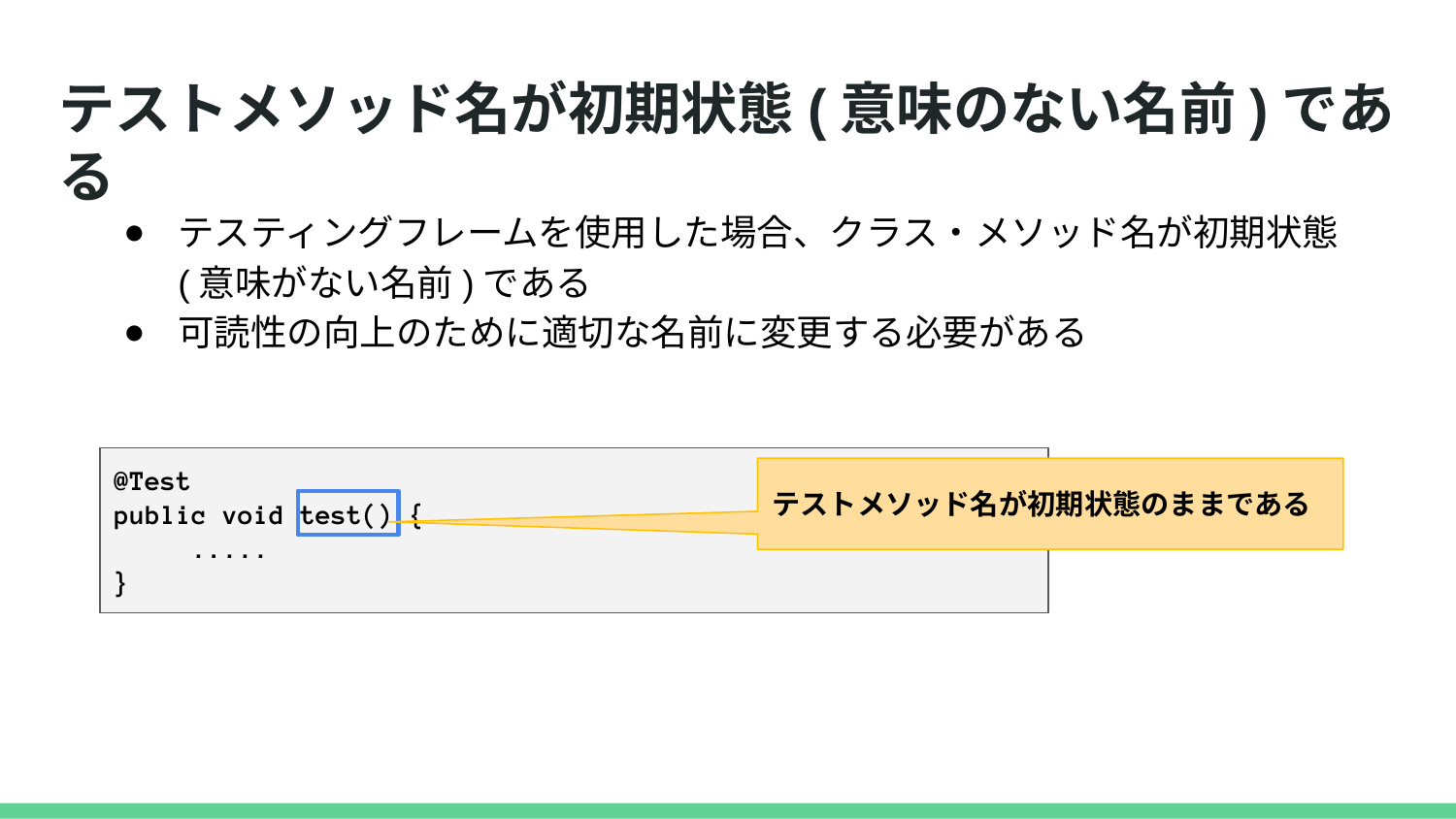

# テストメソッド名が初期状態(意味のない名前)である
テスティングフレームを使用した場合、クラス・メソッド名が初期状態(意味がない名前)である
可読性の向上のために適切な名前に変更する必要がある

@Test
public void test() {
     .....
}

テストメソッド名が初期状態のままである